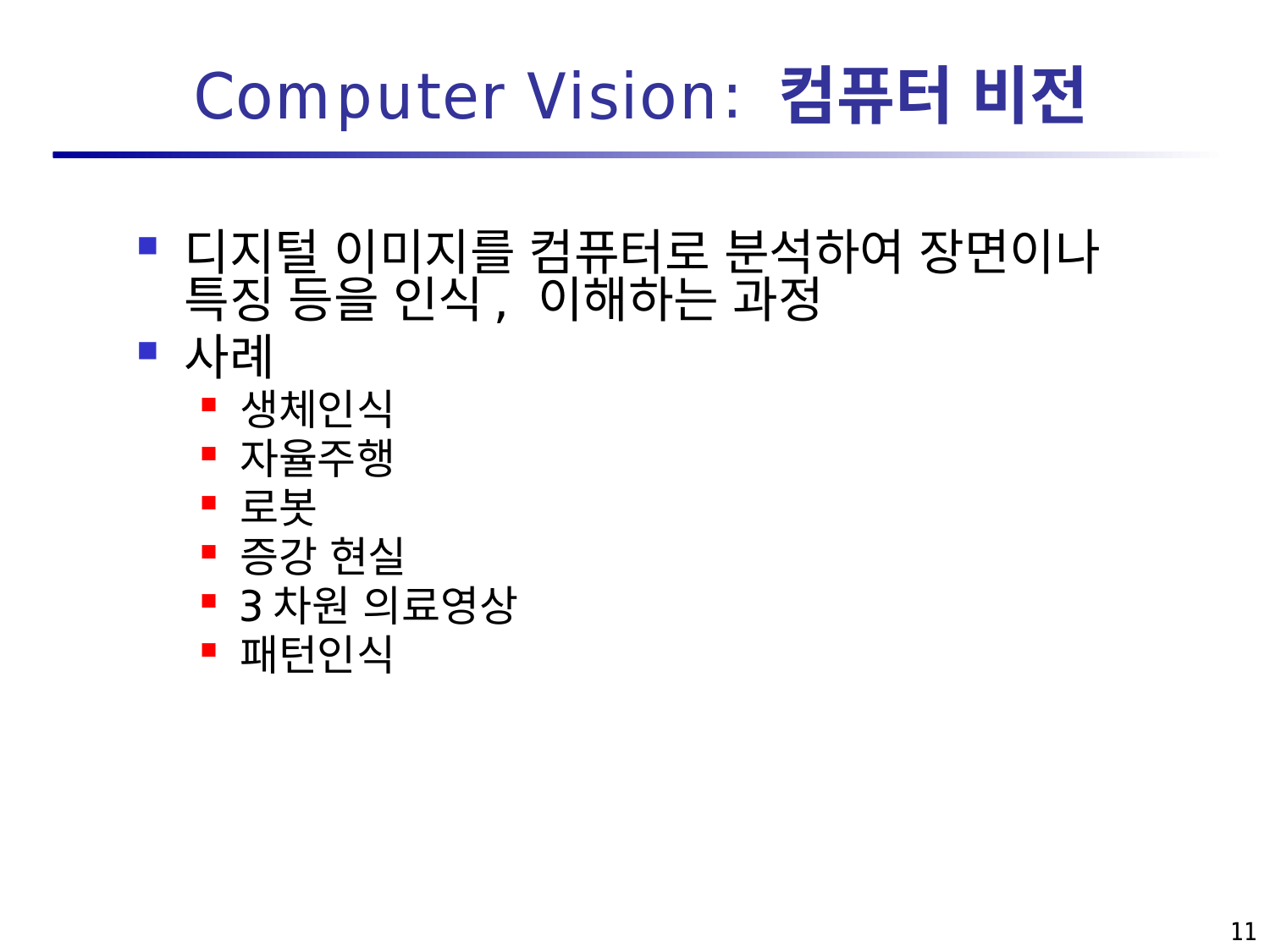

# Computer Vision: 컴퓨터 비전
디지털 이미지를 컴퓨터로 분석하여 장면이나 특징 등을 인식, 이해하는 과정
사례
생체인식
자율주행
로봇
증강 현실
3차원 의료영상
패턴인식
11